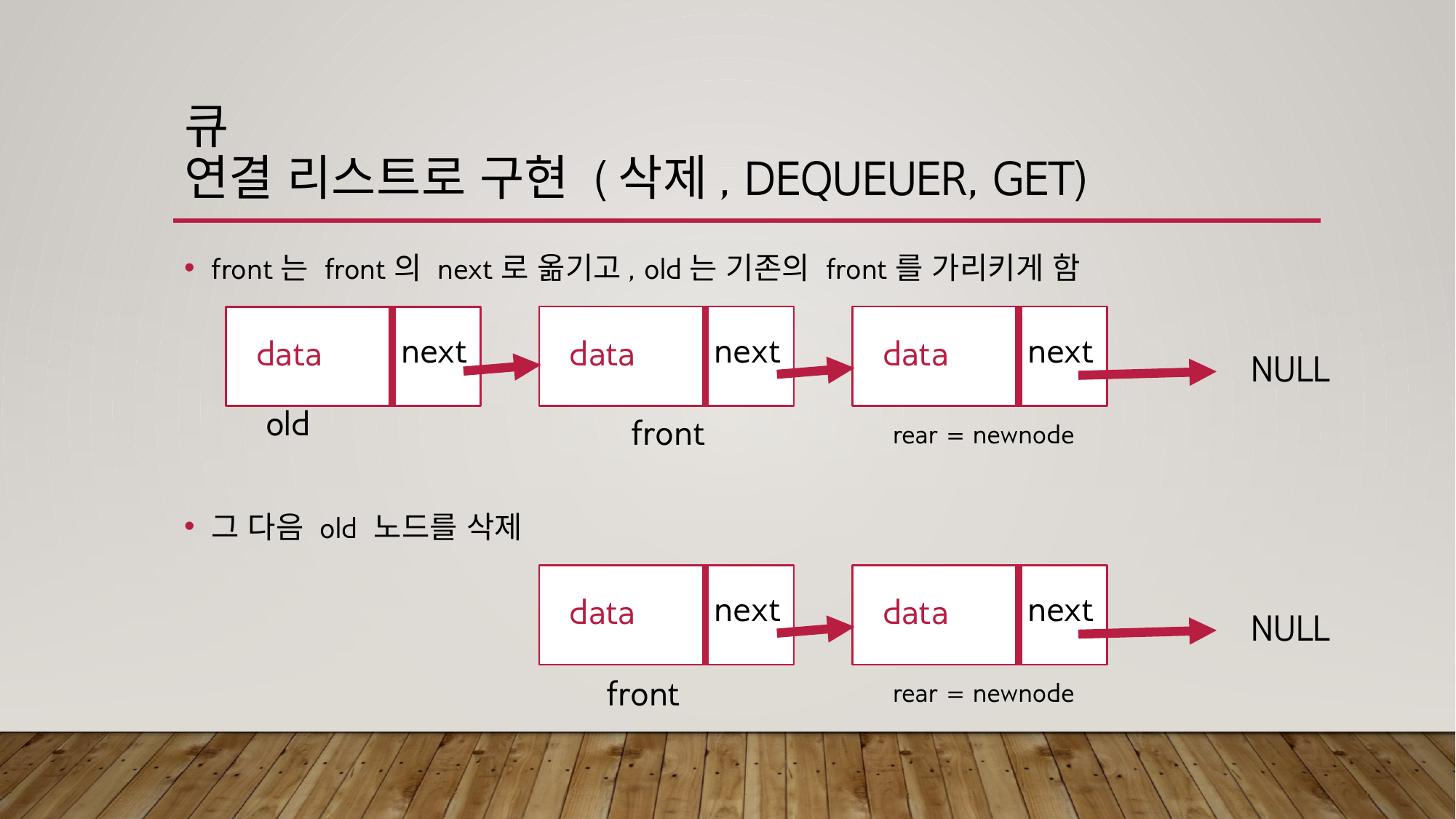

# 큐 연결 리스트로 구현 (삭제, dequeuer, get)
front는 front의 next로 옮기고, old는 기존의 front를 가리키게 함

next
next
next
data
data
data
NULL
old
front
rear = newnode
그 다음 old 노드를 삭제

next
next
data
data
NULL
front
rear = newnode